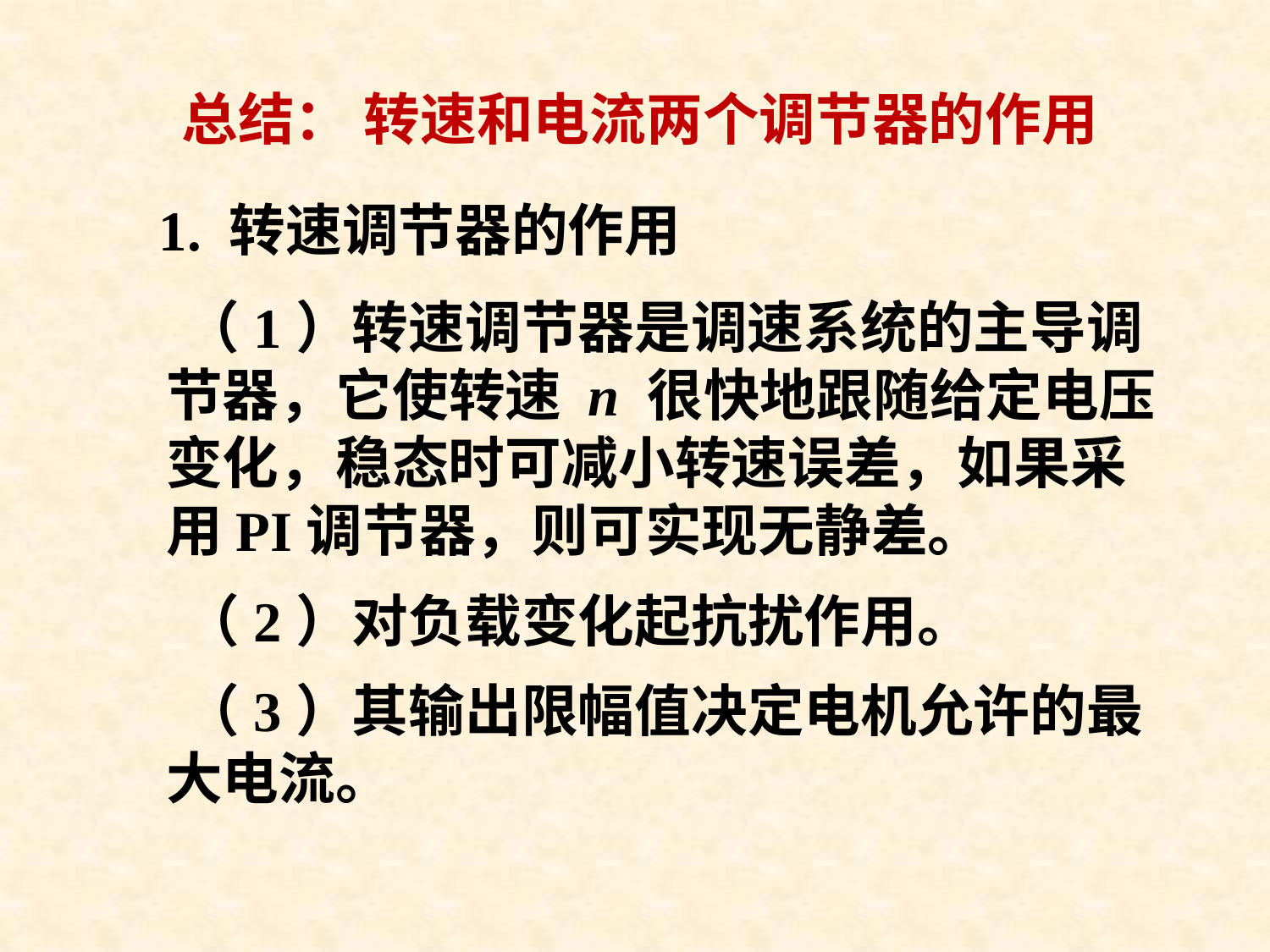

总结： 转速和电流两个调节器的作用
# 1. 转速调节器的作用
    （1）转速调节器是调速系统的主导调节器，它使转速 n 很快地跟随给定电压变化，稳态时可减小转速误差，如果采用PI调节器，则可实现无静差。
    （2）对负载变化起抗扰作用。
    （3）其输出限幅值决定电机允许的最大电流。